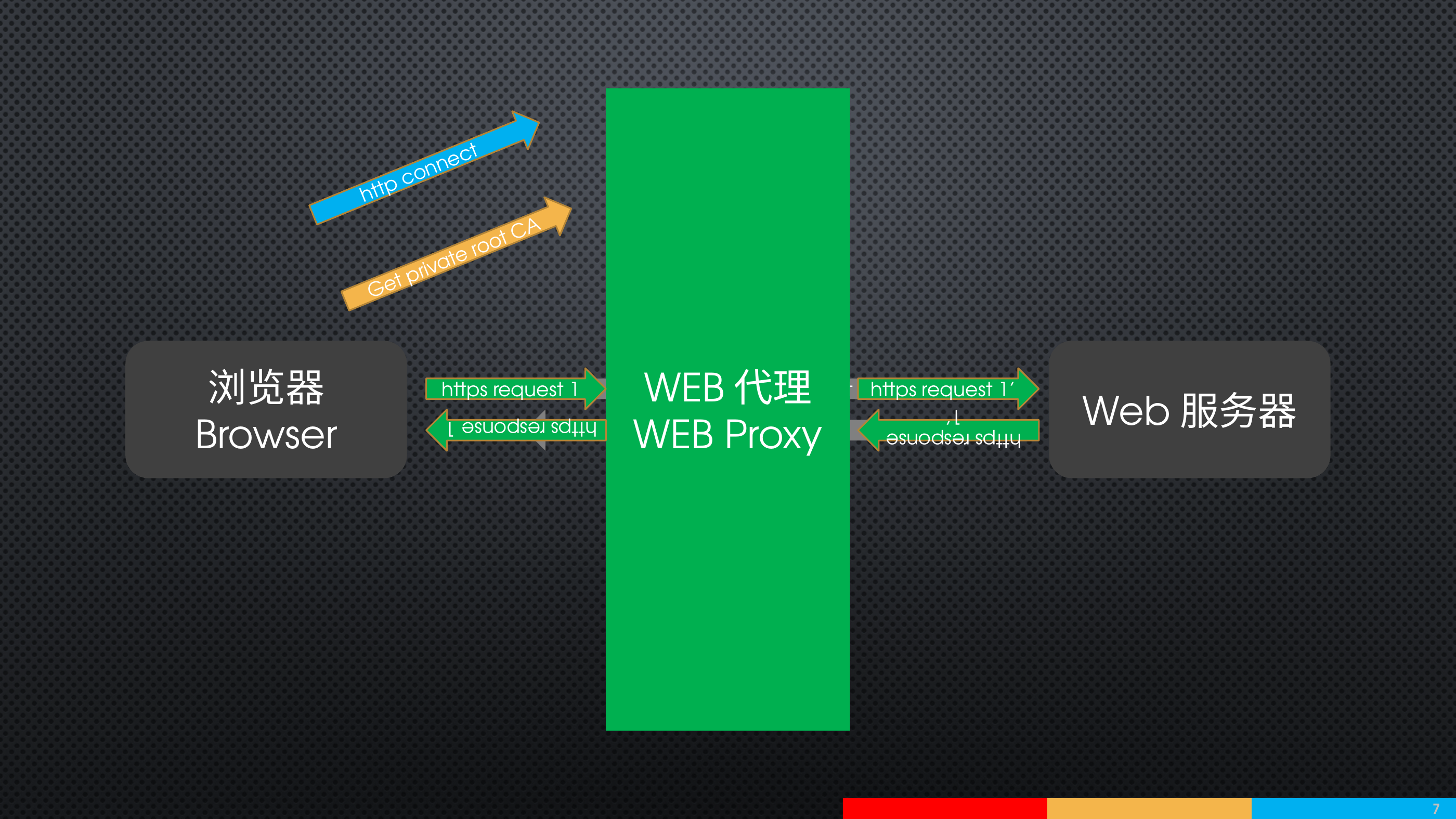

WEB代理
WEB Proxy
http connect
Get private root CA
浏览器
Browser
Web服务器
https request 1
https request
https request 1’
https response 1
https response
https response 1’